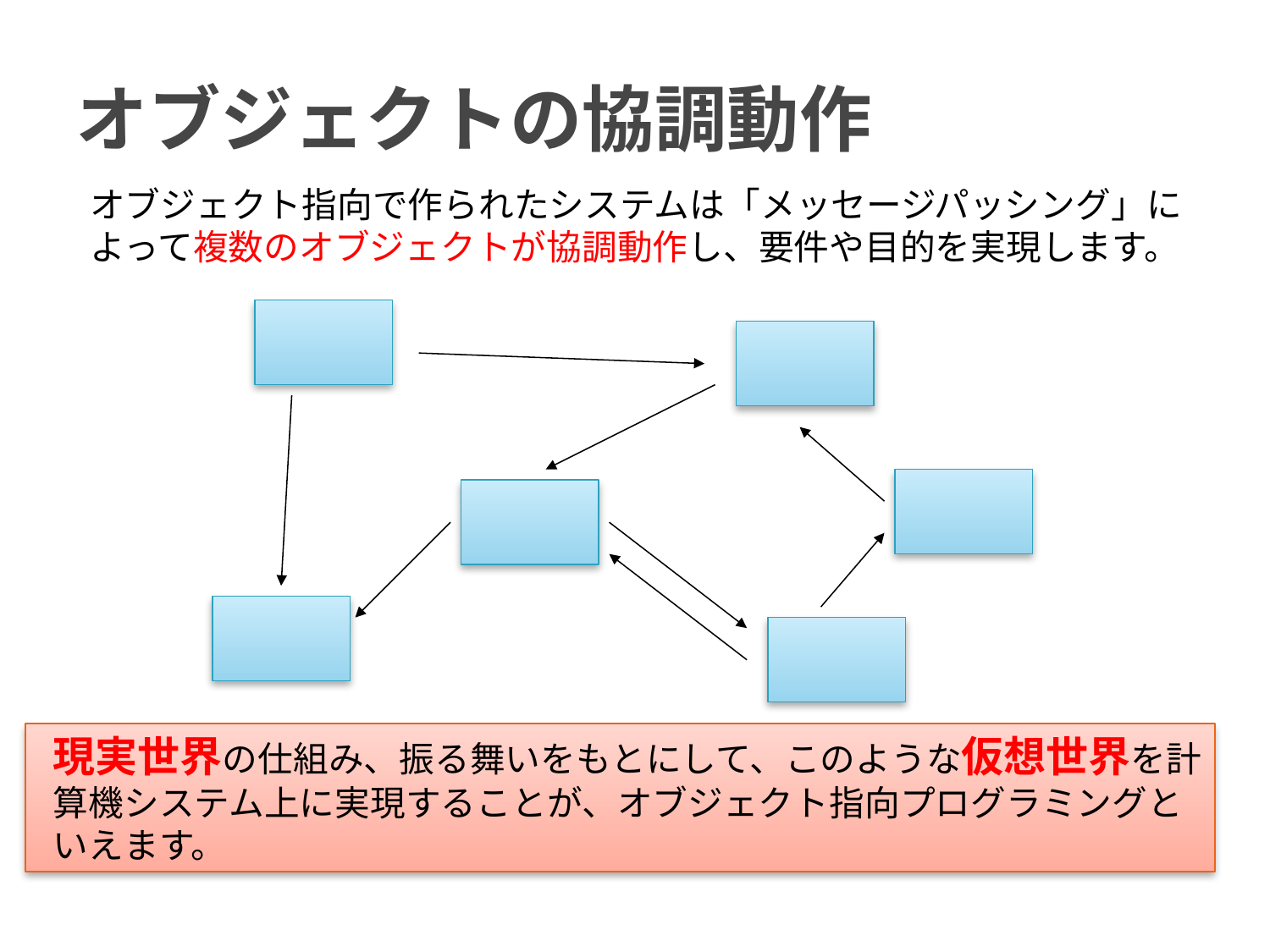

# オブジェクトの協調動作
オブジェクト指向で作られたシステムは「メッセージパッシング」によって複数のオブジェクトが協調動作し、要件や目的を実現します。

現実世界の仕組み、振る舞いをもとにして、このような仮想世界を計算機システム上に実現することが、オブジェクト指向プログラミングといえます。